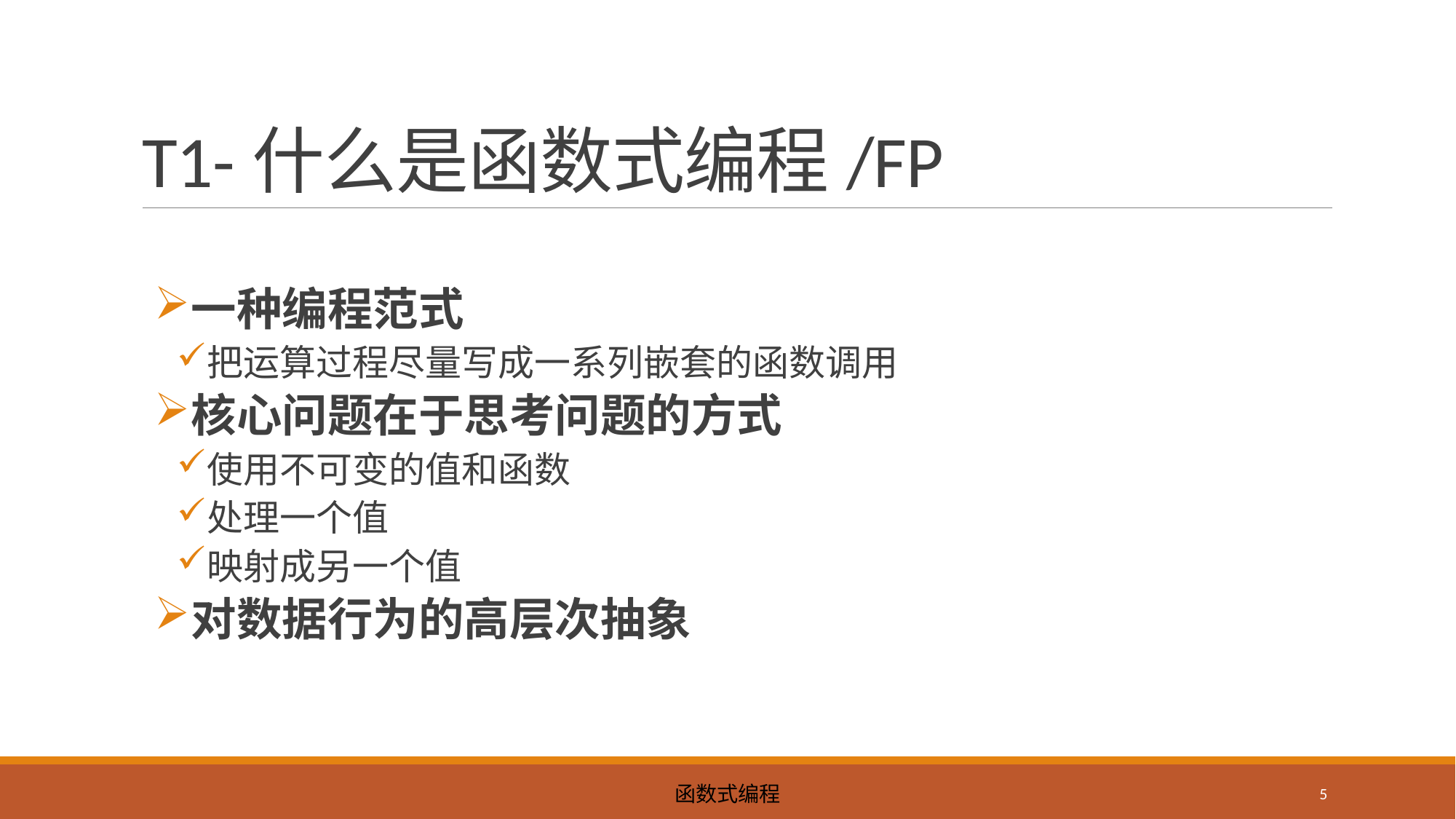

# T1-什么是函数式编程/FP

一种编程范式
把运算过程尽量写成一系列嵌套的函数调用
核心问题在于思考问题的方式
使用不可变的值和函数
处理一个值
映射成另一个值
对数据行为的高层次抽象

函数式编程
5